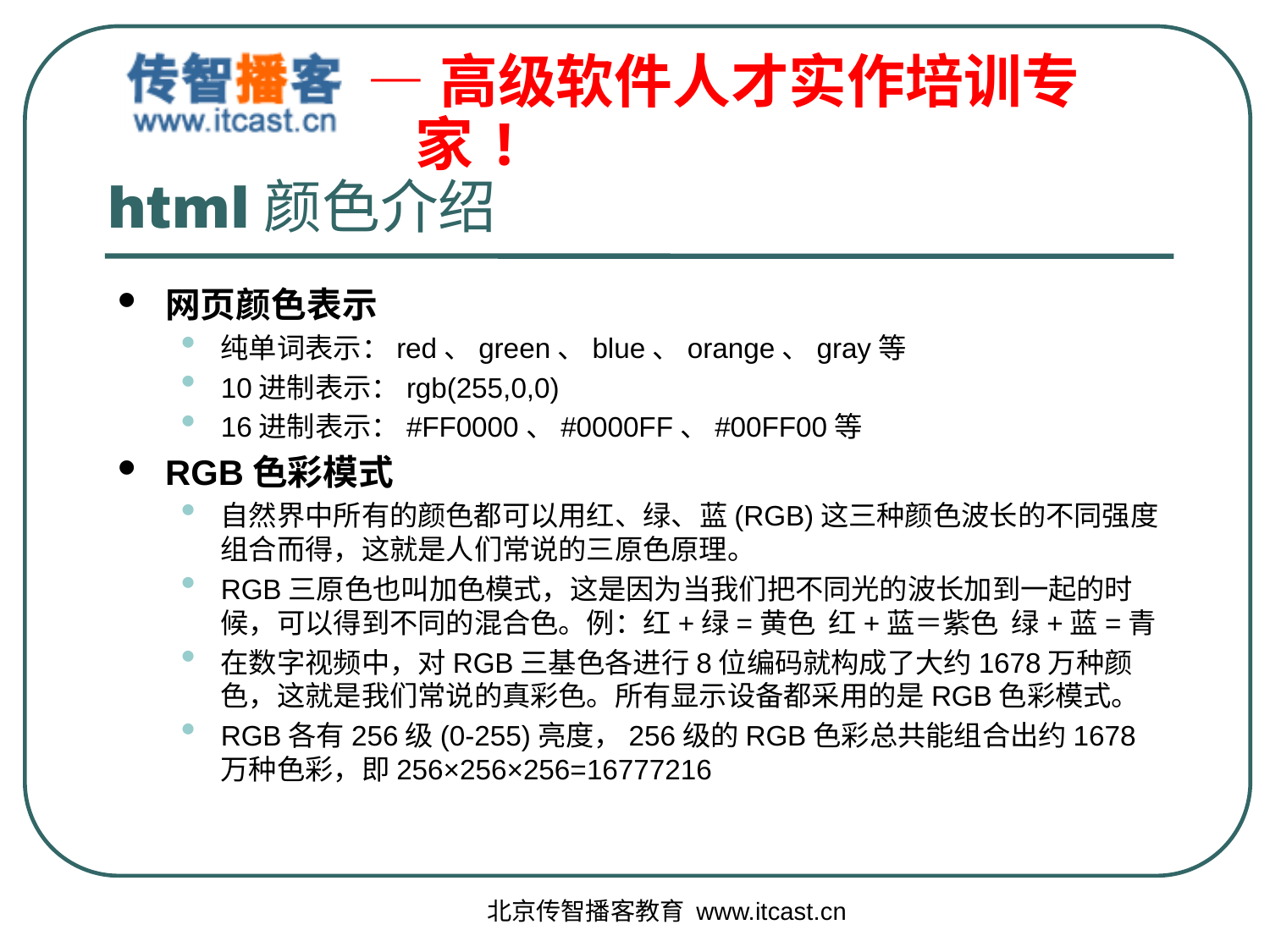

# html颜色介绍
网页颜色表示
纯单词表示：red、green、blue、orange、gray等
10进制表示：rgb(255,0,0)
16进制表示：#FF0000、#0000FF、#00FF00等
RGB色彩模式
自然界中所有的颜色都可以用红、绿、蓝(RGB)这三种颜色波长的不同强度组合而得，这就是人们常说的三原色原理。
RGB三原色也叫加色模式，这是因为当我们把不同光的波长加到一起的时候，可以得到不同的混合色。例：红+绿=黄色  红+蓝＝紫色  绿+蓝=青
在数字视频中，对RGB三基色各进行8位编码就构成了大约1678万种颜色，这就是我们常说的真彩色。所有显示设备都采用的是RGB色彩模式。
RGB各有256级(0-255)亮度，256级的RGB色彩总共能组合出约1678万种色彩，即256×256×256=16777216